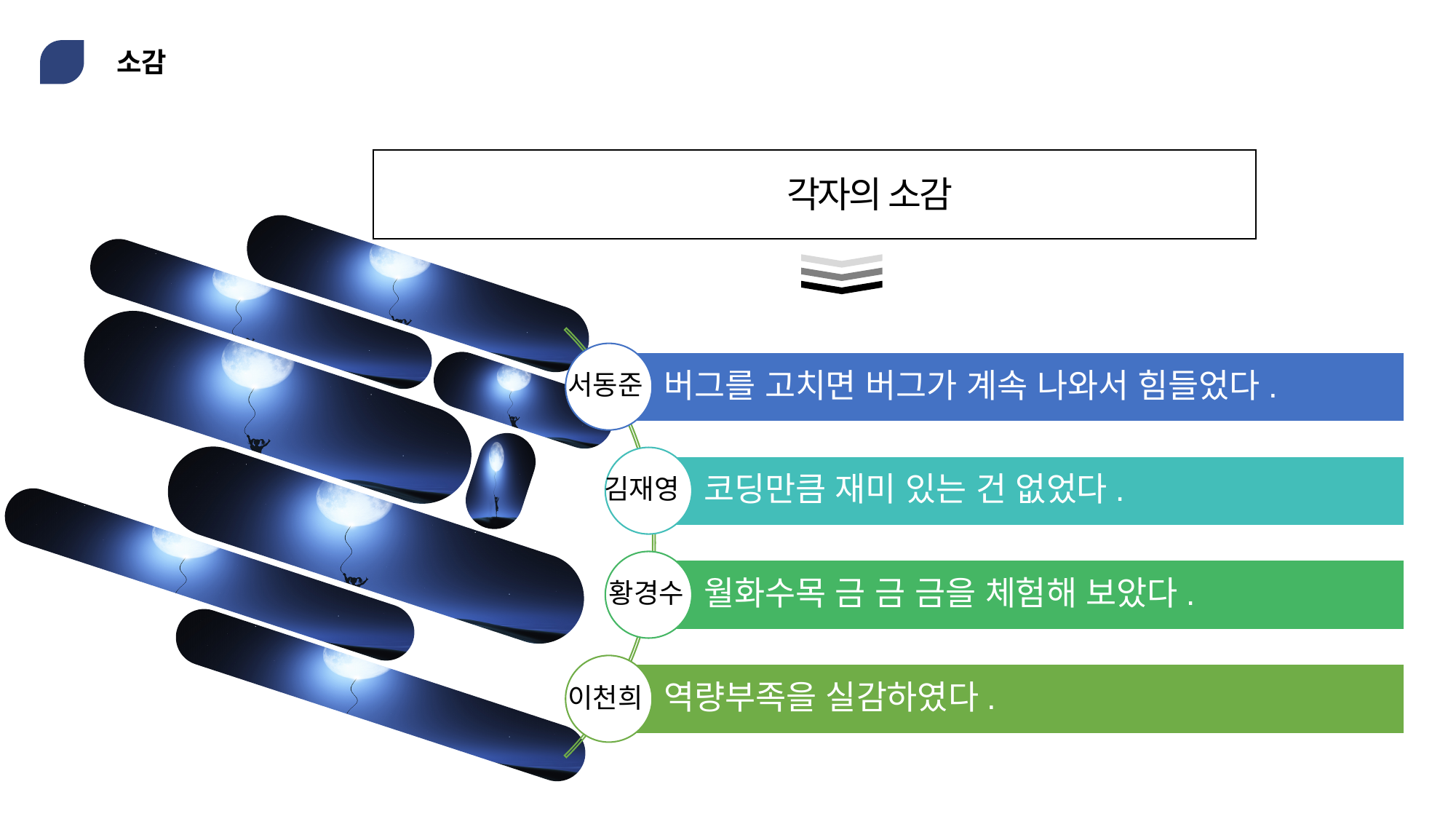

소감

		각자의 소감

버그를 고치면 버그가 계속 나와서 힘들었다.
코딩만큼 재미 있는 건 없었다.
월화수목 금 금 금을 체험해 보았다.
역량부족을 실감하였다.
서동준
김재영
황경수
이천희